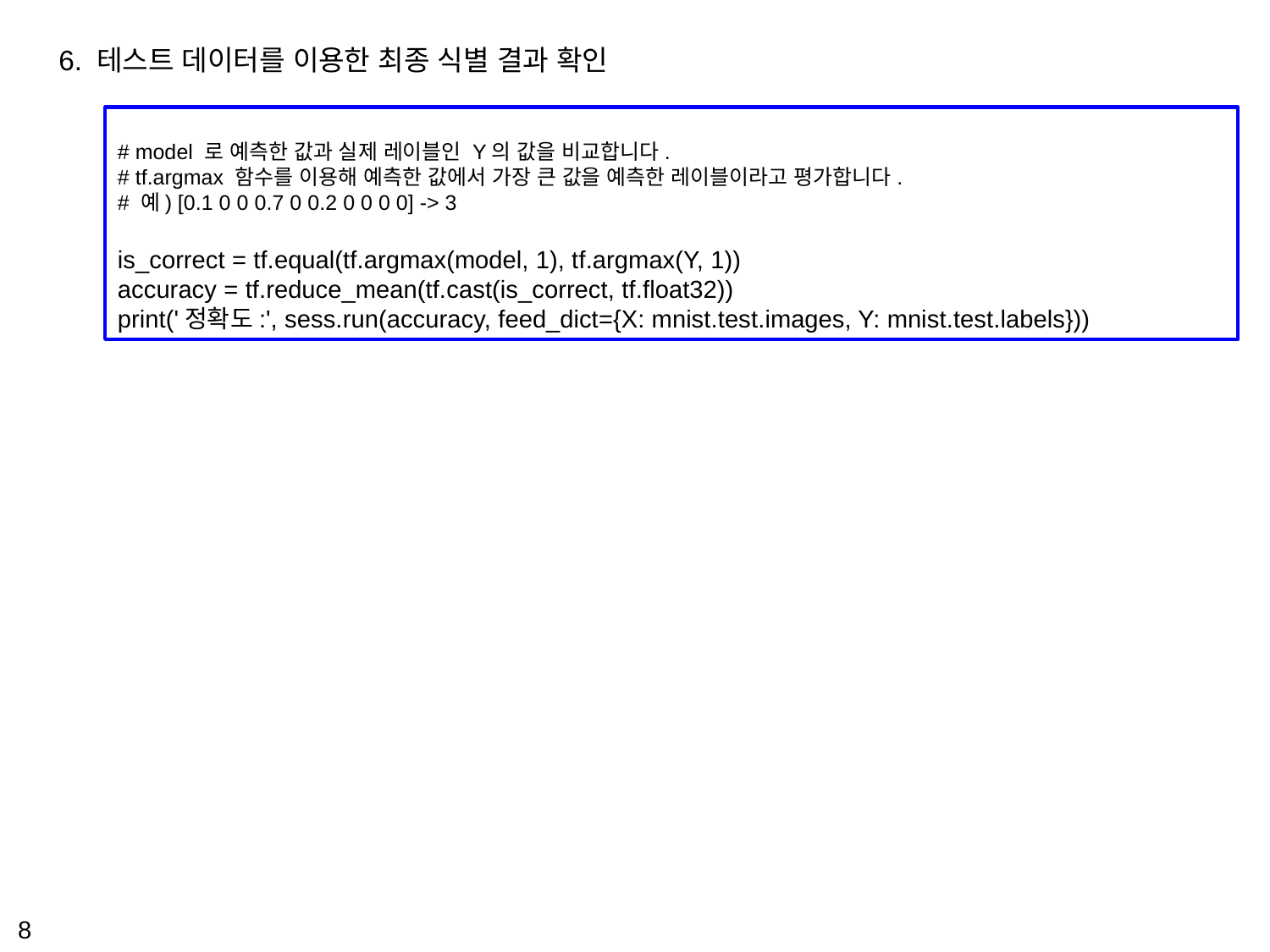

6. 테스트 데이터를 이용한 최종 식별 결과 확인

# model 로 예측한 값과 실제 레이블인 Y의 값을 비교합니다.
# tf.argmax 함수를 이용해 예측한 값에서 가장 큰 값을 예측한 레이블이라고 평가합니다.
# 예) [0.1 0 0 0.7 0 0.2 0 0 0 0] -> 3

is_correct = tf.equal(tf.argmax(model, 1), tf.argmax(Y, 1))
accuracy = tf.reduce_mean(tf.cast(is_correct, tf.float32))
print('정확도:', sess.run(accuracy, feed_dict={X: mnist.test.images, Y: mnist.test.labels}))
8